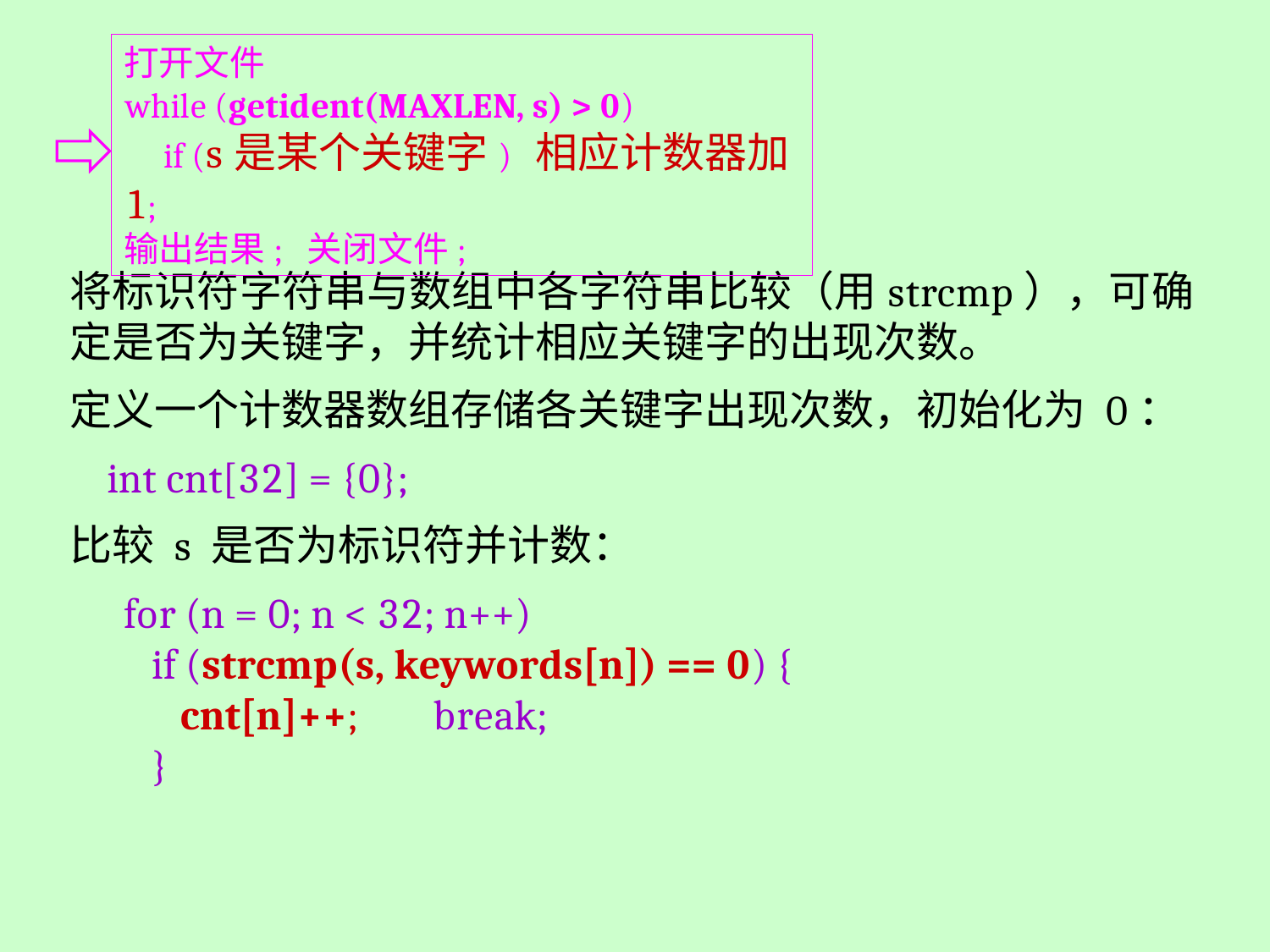

打开文件
while (getident(MAXLEN, s) > 0)
     if (s是某个关键字)  相应计数器加1;
输出结果;  关闭文件;

将标识符字符串与数组中各字符串比较（用strcmp），可确定是否为关键字，并统计相应关键字的出现次数。
定义一个计数器数组存储各关键字出现次数，初始化为 0：
    int cnt[32] = {0};
比较 s 是否为标识符并计数：
for (n = 0; n < 32; n++)
   if (strcmp(s, keywords[n]) == 0) {
      cnt[n]++;        break;
   }
125